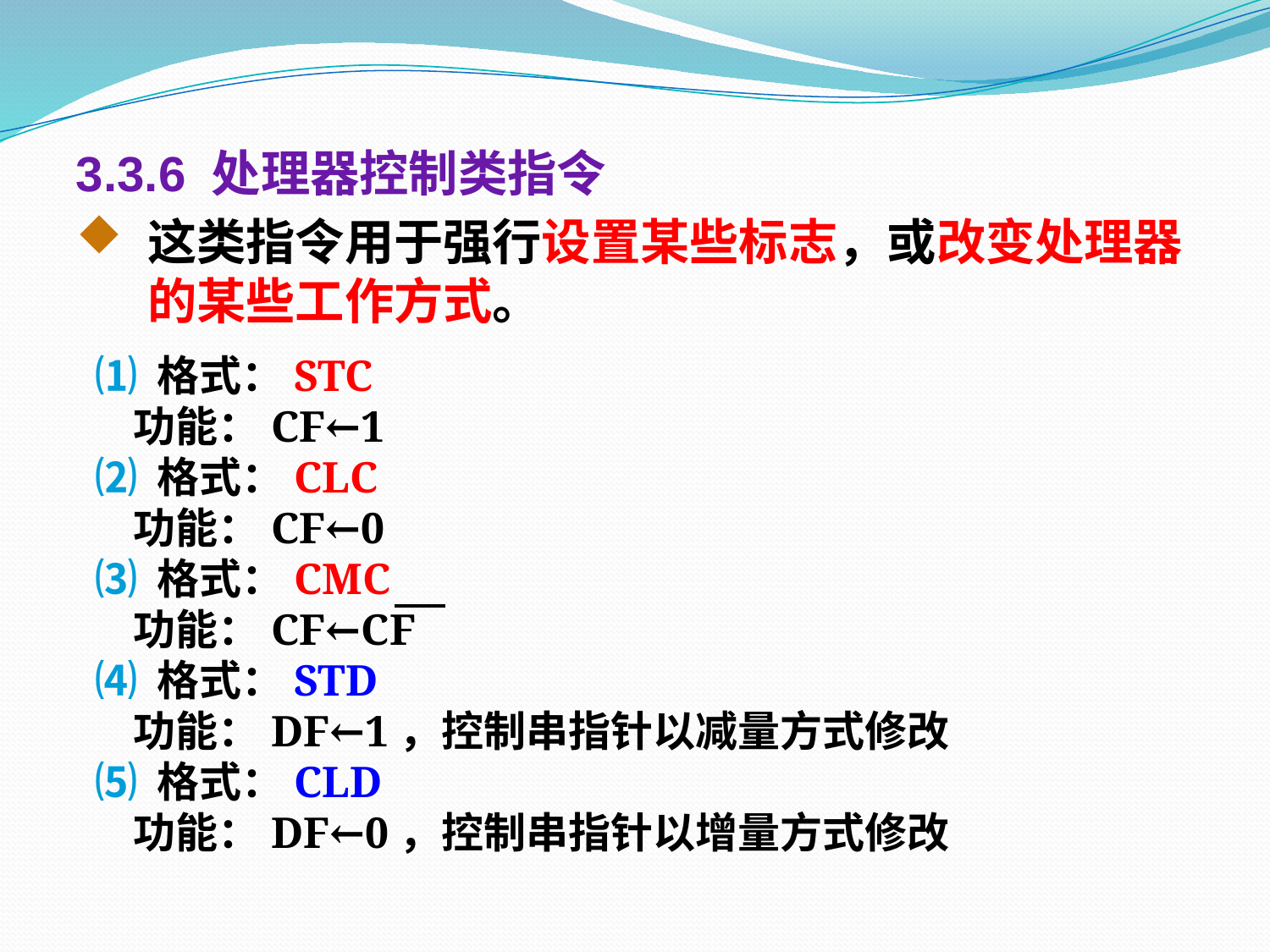

3.3.6 处理器控制类指令
这类指令用于强行设置某些标志，或改变处理器的某些工作方式。

  ⑴ 格式：STC
     功能：CF←1
  ⑵ 格式：CLC
     功能：CF←0
  ⑶ 格式：CMC
     功能：CF←CF
  ⑷ 格式：STD
     功能：DF←1，控制串指针以减量方式修改
  ⑸ 格式：CLD
     功能：DF←0，控制串指针以增量方式修改